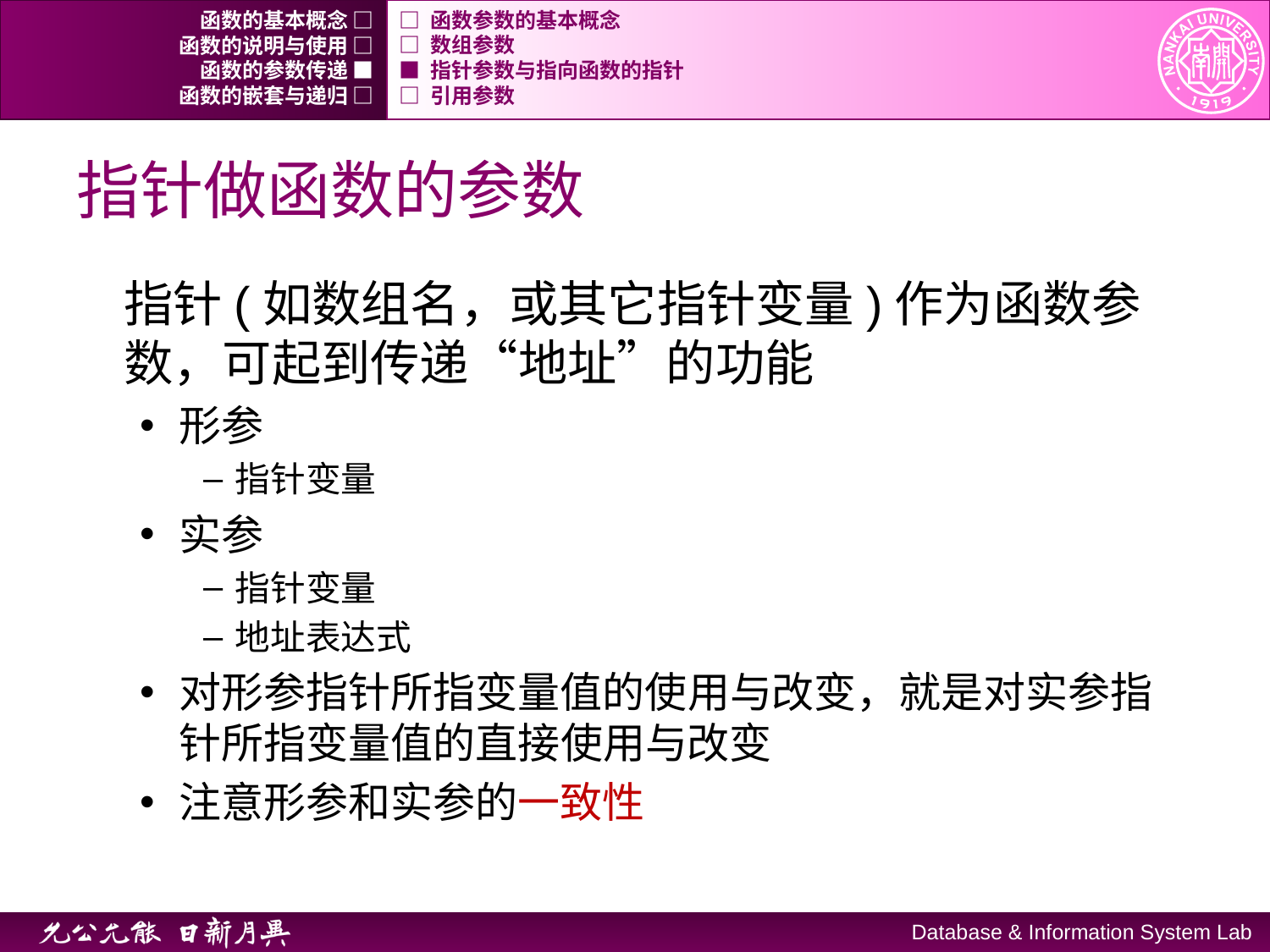

函数的基本概念 □
□ 函数参数的基本概念
函数的说明与使用 □
□ 数组参数
函数的参数传递 ■
■ 指针参数与指向函数的指针
函数的嵌套与递归 □
□ 引用参数
# 指针做函数的参数
指针(如数组名，或其它指针变量)作为函数参数，可起到传递“地址”的功能
形参
指针变量
实参
指针变量
地址表达式
对形参指针所指变量值的使用与改变，就是对实参指针所指变量值的直接使用与改变
注意形参和实参的一致性